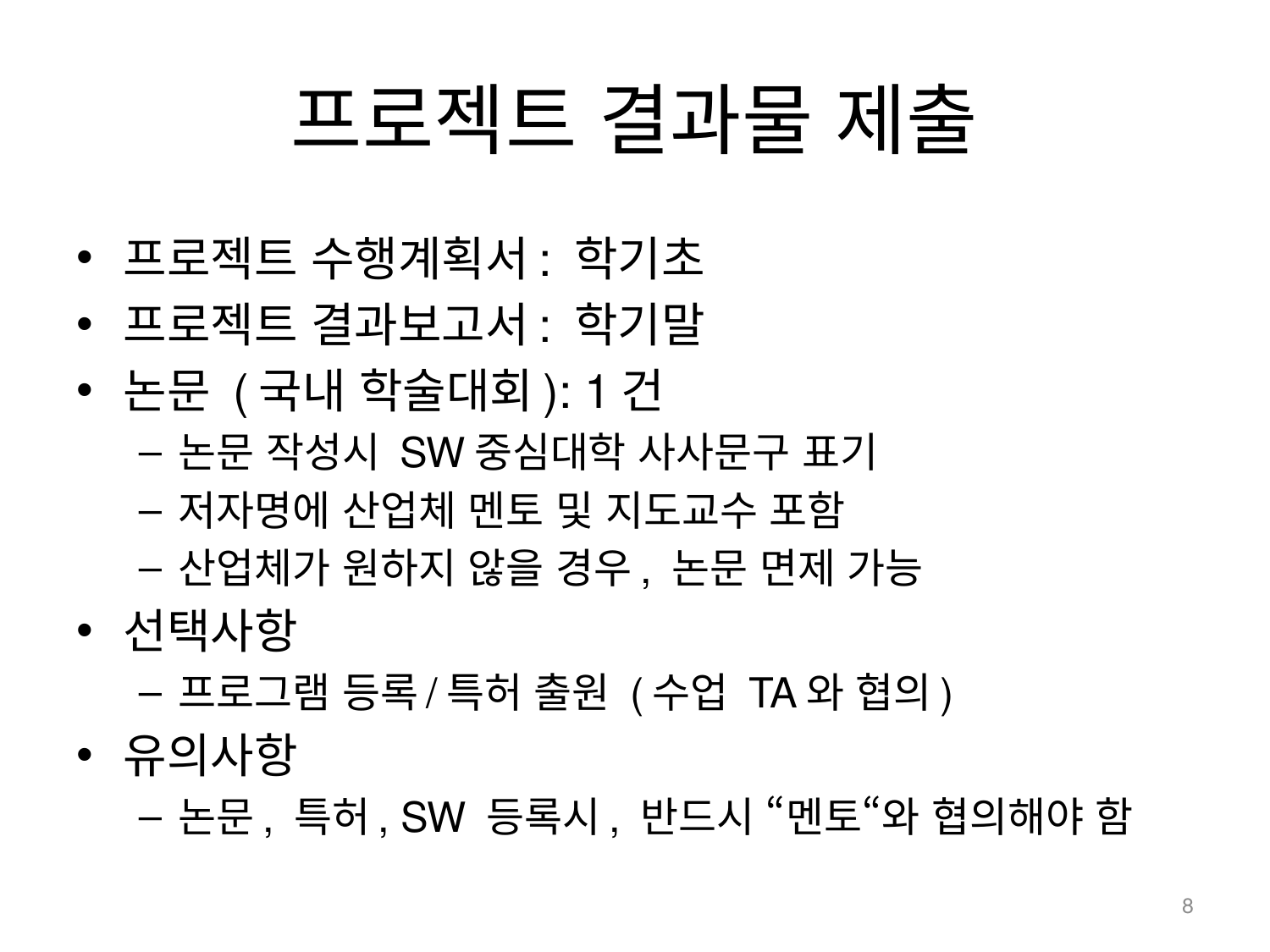

# 프로젝트 결과물 제출
프로젝트 수행계획서: 학기초
프로젝트 결과보고서: 학기말
논문 (국내 학술대회): 1건
논문 작성시 SW중심대학 사사문구 표기
저자명에 산업체 멘토 및 지도교수 포함
산업체가 원하지 않을 경우, 논문 면제 가능
선택사항
프로그램 등록/특허 출원 (수업 TA와 협의)
유의사항
논문, 특허, SW 등록시, 반드시 “멘토“와 협의해야 함

8